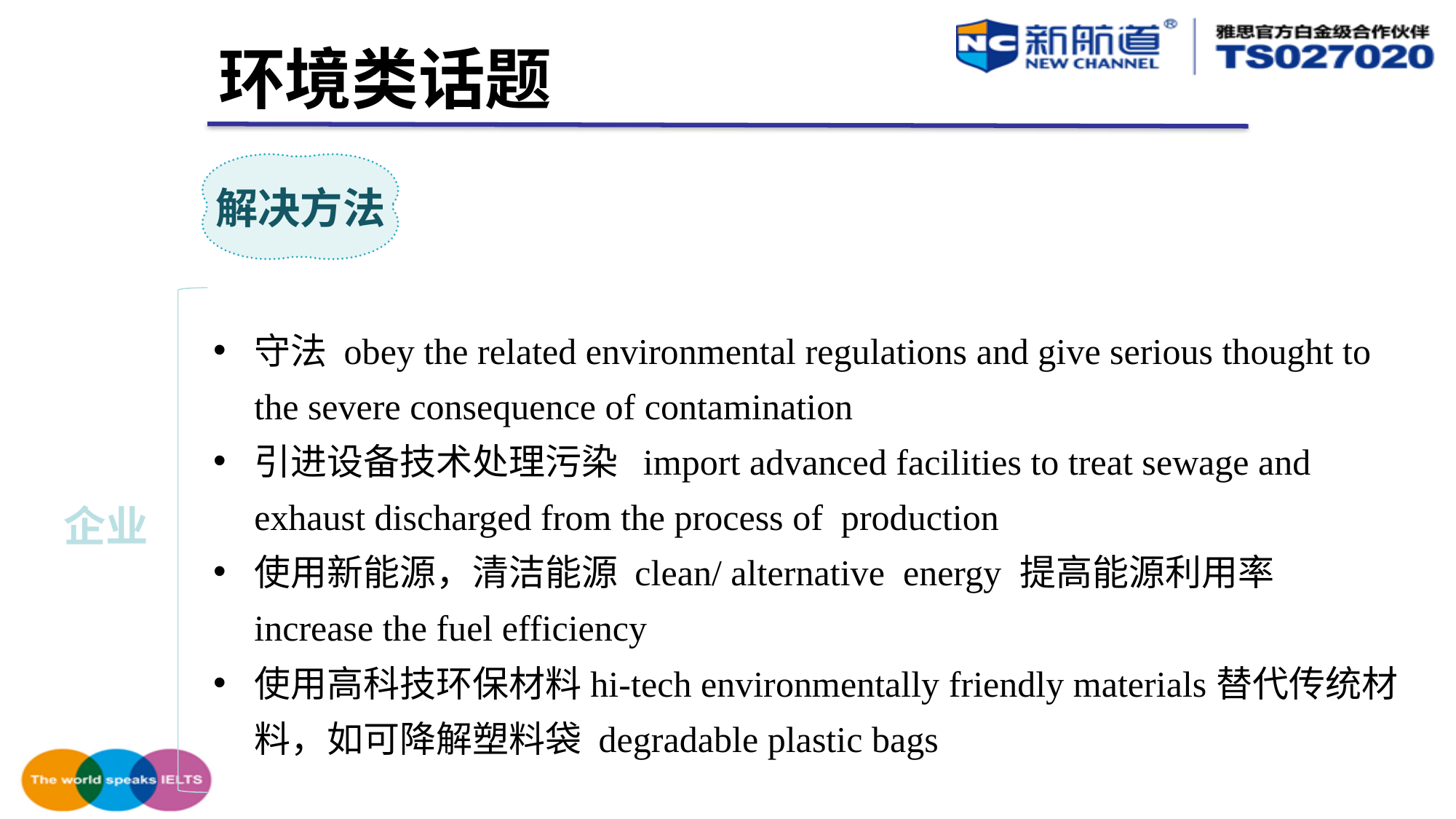

环境类话题
解决方法

守法 obey the related environmental regulations and give serious thought to the severe consequence of contamination
引进设备技术处理污染  import advanced facilities to treat sewage and exhaust discharged from the process of  production
使用新能源，清洁能源 clean/ alternative  energy 提高能源利用率 increase the fuel efficiency
使用高科技环保材料hi-tech environmentally friendly materials替代传统材料，如可降解塑料袋 degradable plastic bags
企业